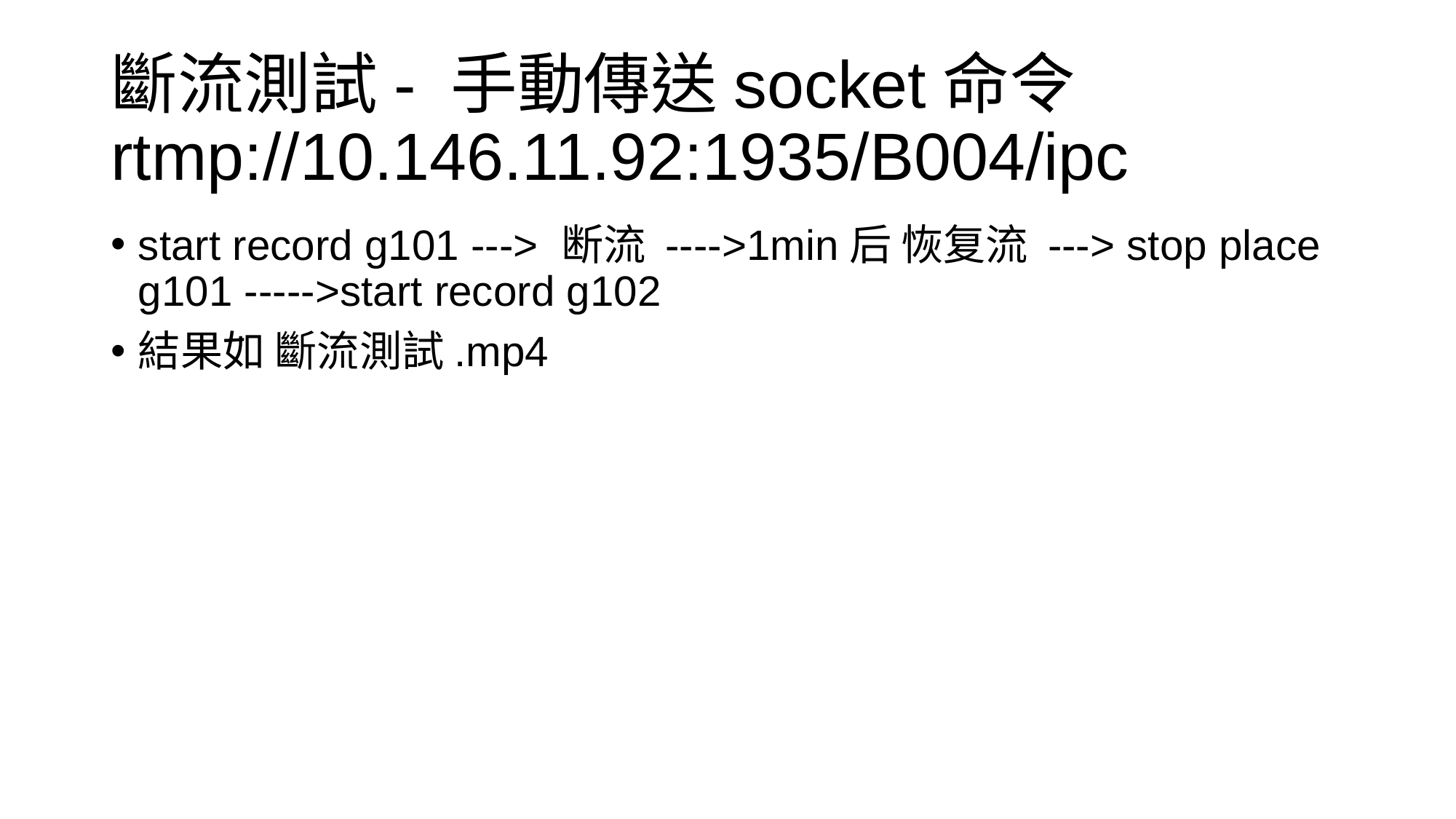

# 斷流測試- 手動傳送socket命令 rtmp://10.146.11.92:1935/B004/ipc
start record g101 ---> 断流 ---->1min后 恢复流 ---> stop place g101 ----->start record g102
結果如 斷流測試.mp4